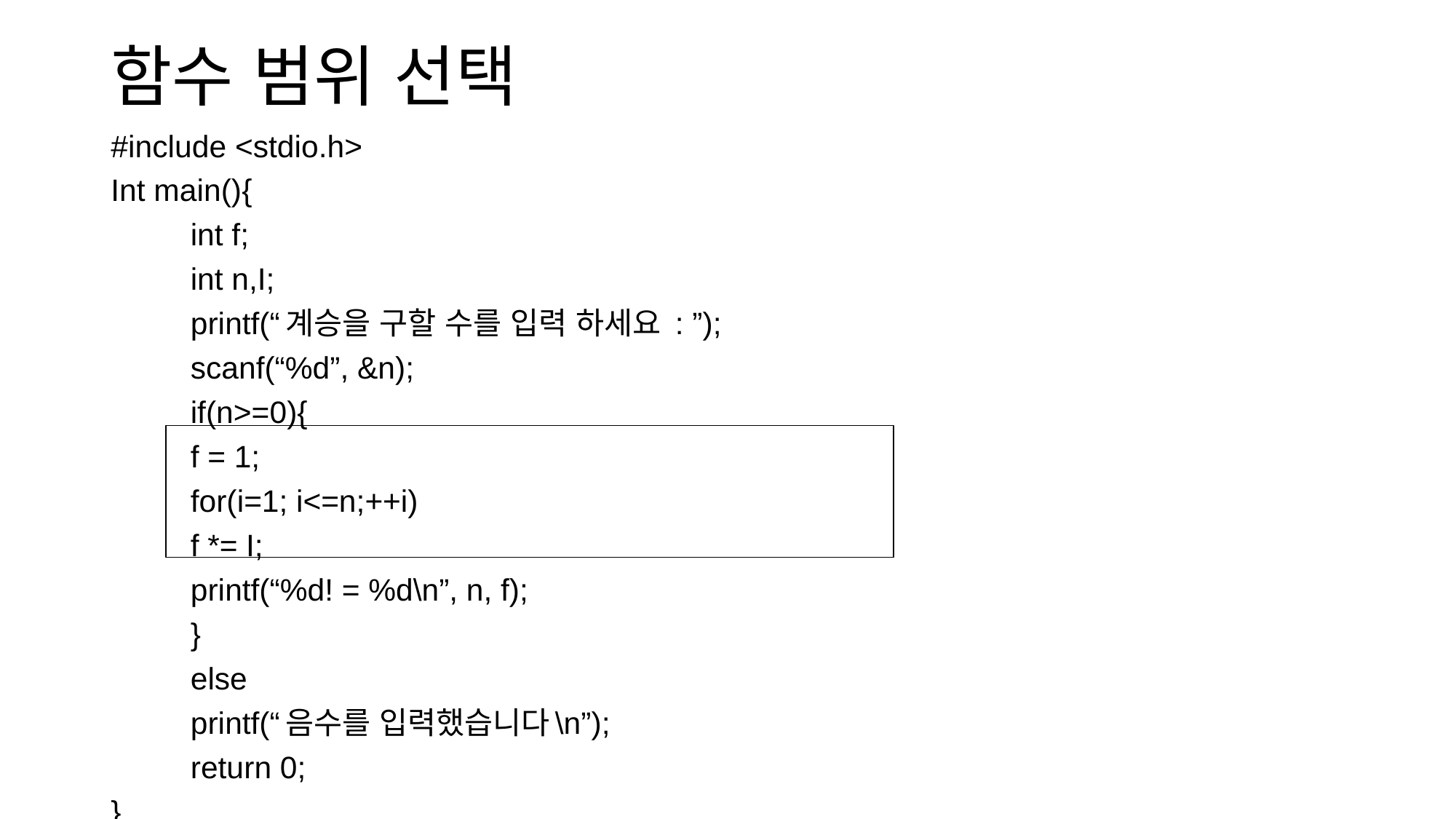

# 함수 범위 선택
#include <stdio.h>
Int main(){
	int f;
	int n,I;
	printf(“계승을 구할 수를 입력 하세요 : ”);
	scanf(“%d”, &n);
	if(n>=0){
		f = 1;
		for(i=1; i<=n;++i)
			f *= I;
		printf(“%d! = %d\n”, n, f);
	}
	else
		printf(“음수를 입력했습니다\n”);
	return 0;
}